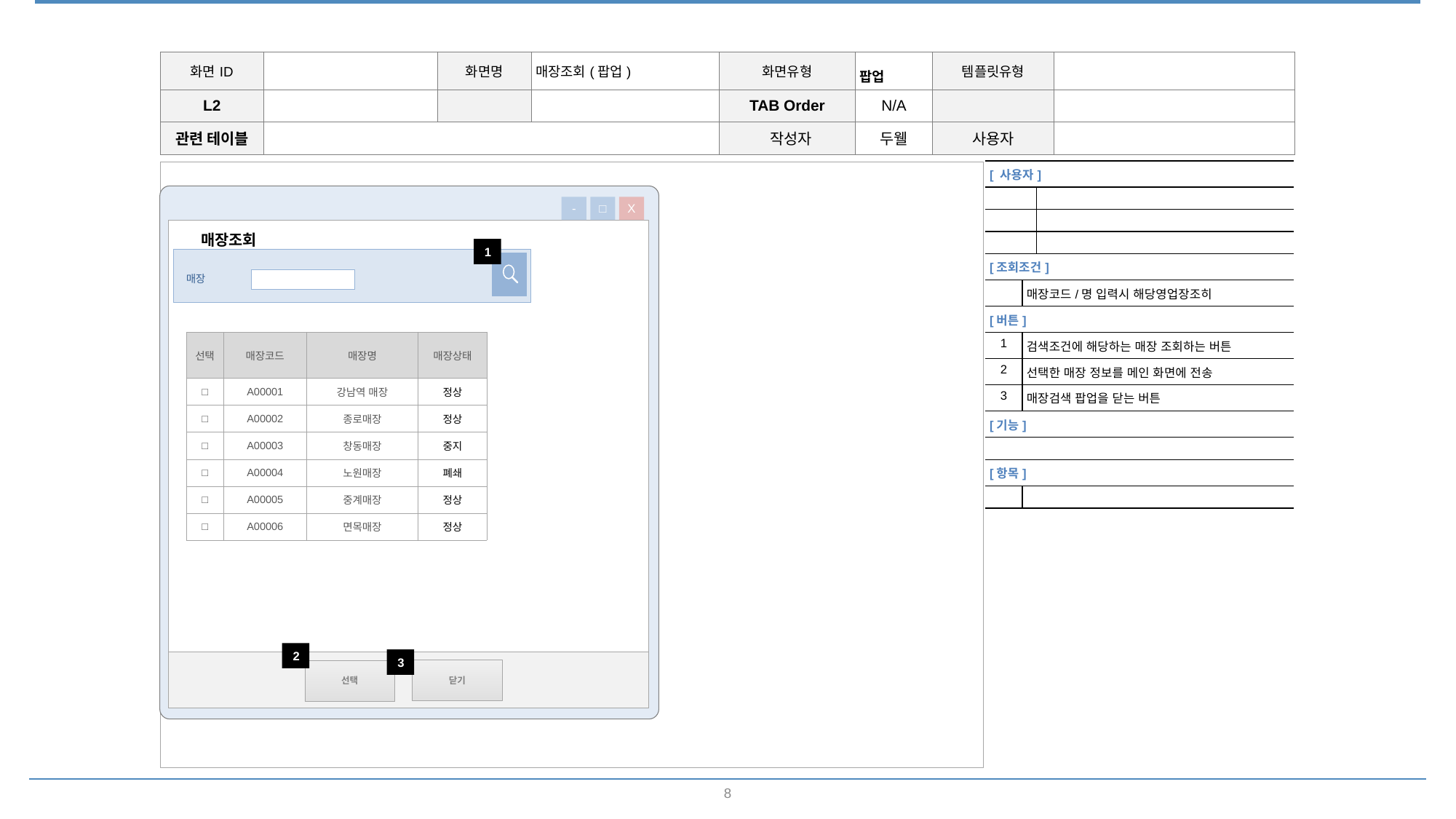

| 화면ID |  | 화면명 | 매장조회(팝업) | 화면유형 | 팝업 | 템플릿유형 |  |
| --- | --- | --- | --- | --- | --- | --- | --- |
| L2 |  |  |  | TAB Order | N/A |  |  |
| 관련 테이블 |  |  |  | 작성자 | 두웰 | 사용자 |  |
| [ 사용자] |  |  |
| --- | --- | --- |
|  |  |  |
|  |  |  |
|  |  |  |
| [조회조건] |  |  |
|  | 매장코드/명 입력시 해당영업장조히 |  |
| [버튼] |  |  |
| 1 | 검색조건에 해당하는 매장 조회하는 버튼 |  |
| 2 | 선택한 매장 정보를 메인 화면에 전송 |  |
| 3 | 매장검색 팝업을 닫는 버튼 |  |
| [기능] |  |  |
|  |  |  |
| [항목] |  |  |
|  |  |  |

-
□
X

닫기
선택
매장조회
1

매장
| 선택 | 매장코드 | 매장명 | 매장상태 |
| --- | --- | --- | --- |
| □ | A00001 | 강남역 매장 | 정상 |
| □ | A00002 | 종로매장 | 정상 |
| □ | A00003 | 창동매장 | 중지 |
| □ | A00004 | 노원매장 | 폐쇄 |
| □ | A00005 | 중계매장 | 정상 |
| □ | A00006 | 면목매장 | 정상 |
2
3